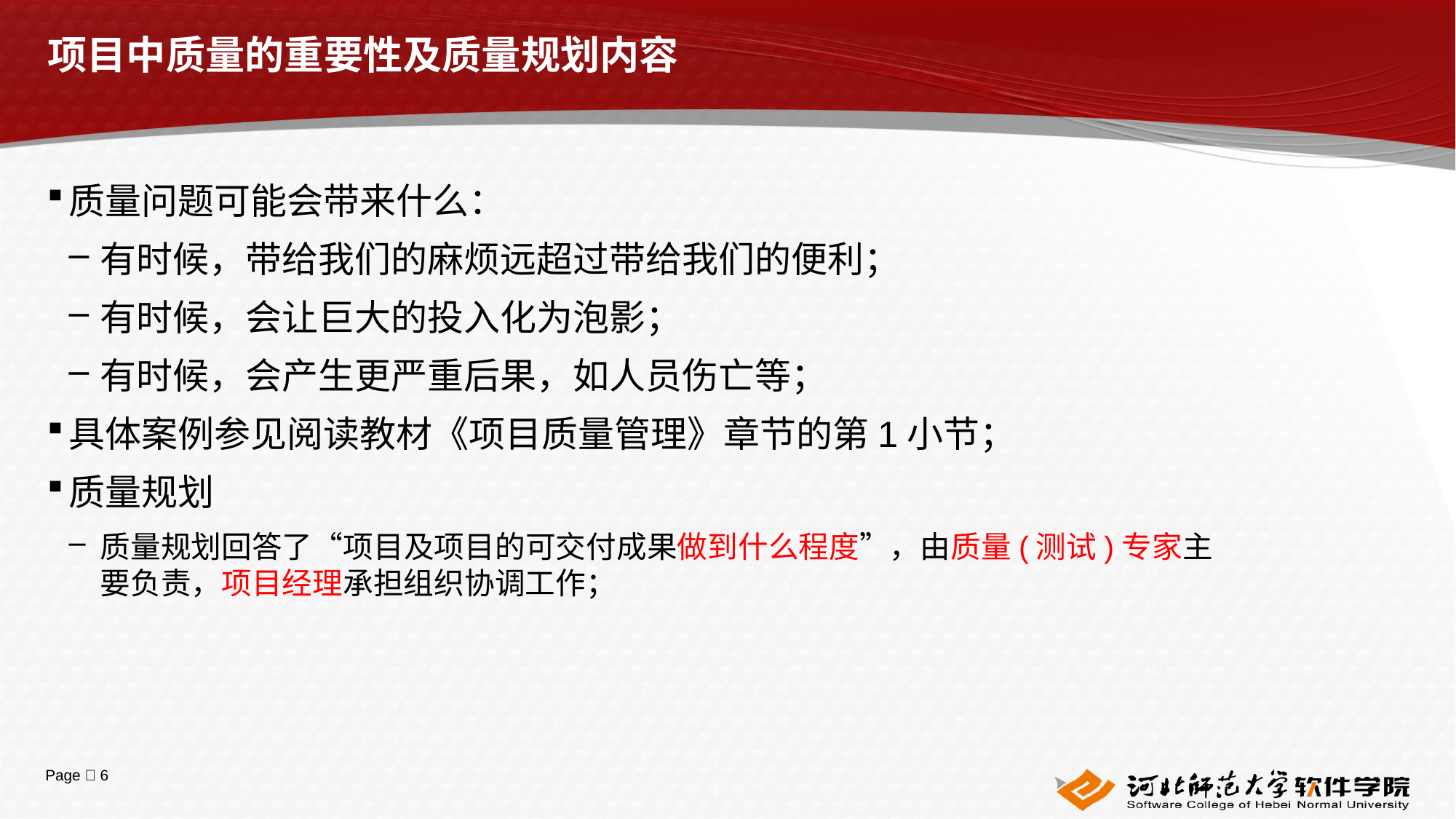

# 项目中质量的重要性及质量规划内容
质量问题可能会带来什么：
有时候，带给我们的麻烦远超过带给我们的便利；
有时候，会让巨大的投入化为泡影；
有时候，会产生更严重后果，如人员伤亡等；
具体案例参见阅读教材《项目质量管理》章节的第1小节；
质量规划
质量规划回答了“项目及项目的可交付成果做到什么程度”，由质量(测试)专家主要负责，项目经理承担组织协调工作；